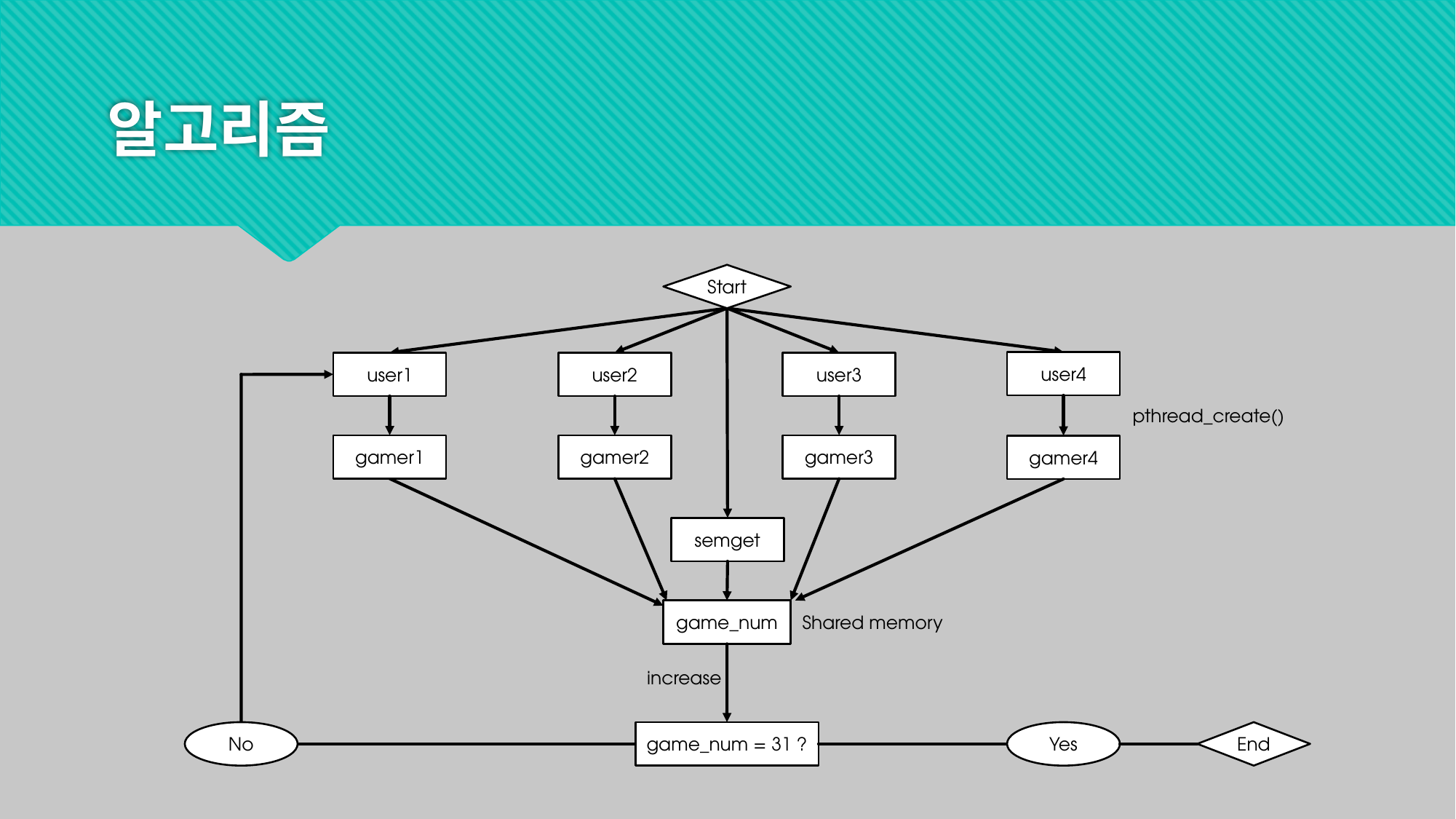

# 알고리즘
Start
user4
user1
user2
user3
pthread_create()
gamer1
gamer2
gamer3
gamer4
semget
game_num
Shared memory
increase
No
game_num = 31 ?
Yes
End